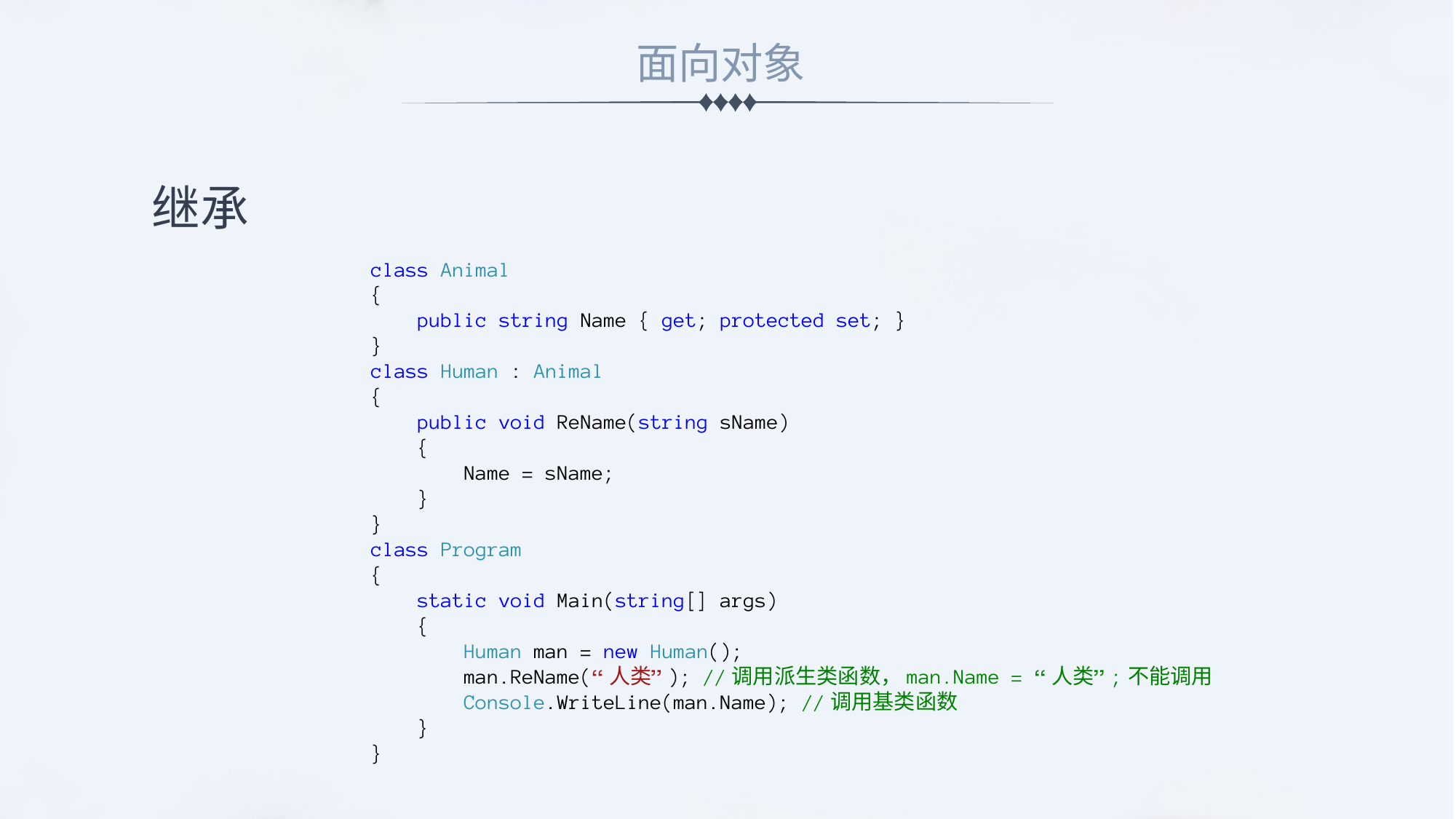

继承
class Animal
{
    public string Name { get; protected set; }
}
class Human : Animal
{
    public void ReName(string sName)
    {
        Name = sName;
    }
}
class Program
{
    static void Main(string[] args)
    {
        Human man = new Human();
        man.ReName(“人类”); //调用派生类函数，man.Name = “人类”;不能调用
        Console.WriteLine(man.Name); //调用基类函数
    }
}